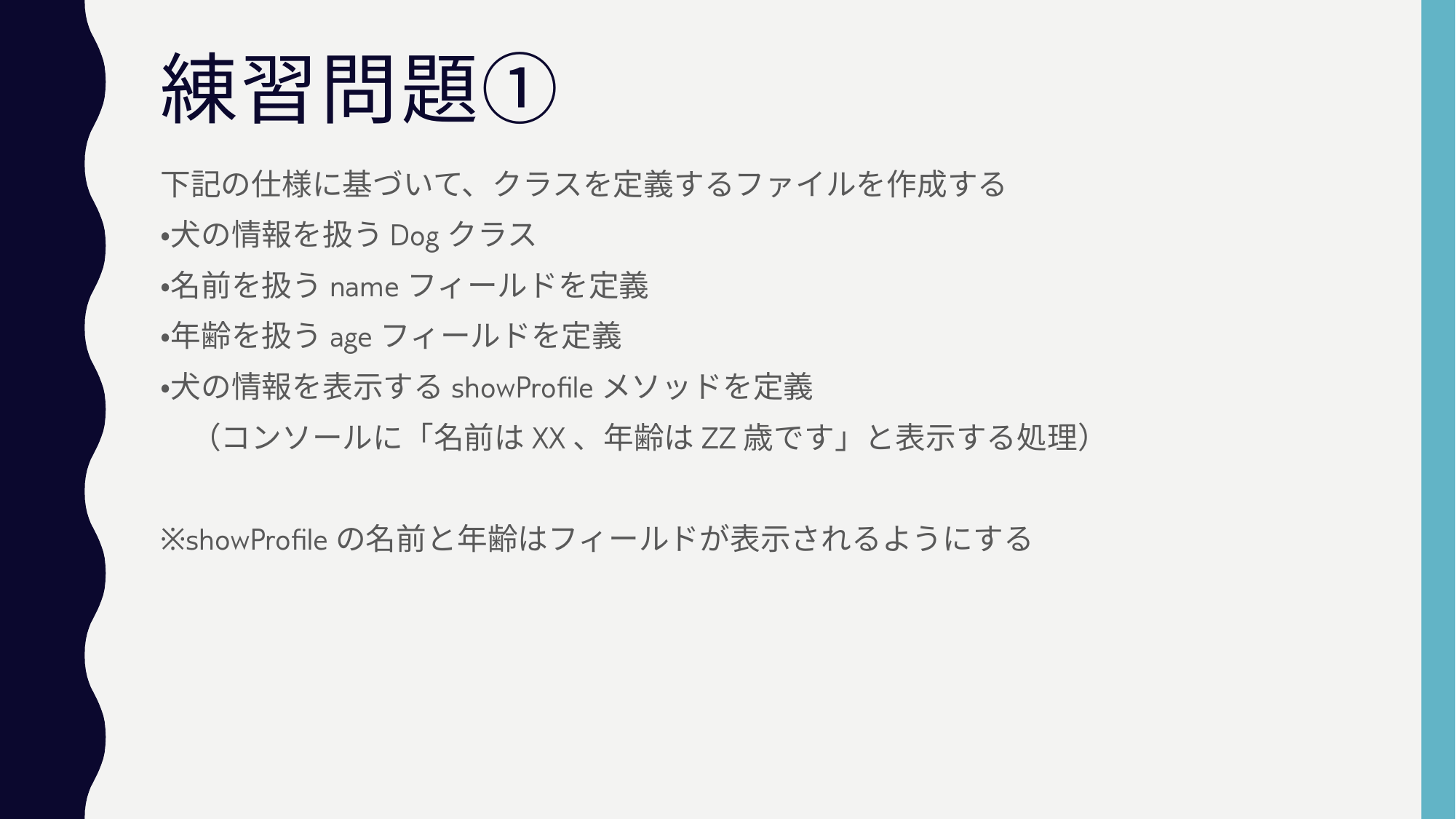

# 練習問題①
下記の仕様に基づいて、クラスを定義するファイルを作成する
・犬の情報を扱うDogクラス
・名前を扱うnameフィールドを定義
・年齢を扱うageフィールドを定義
・犬の情報を表示するshowProfileメソッドを定義
　（コンソールに「名前はXX、年齢はZZ歳です」と表示する処理）

※showProfileの名前と年齢はフィールドが表示されるようにする